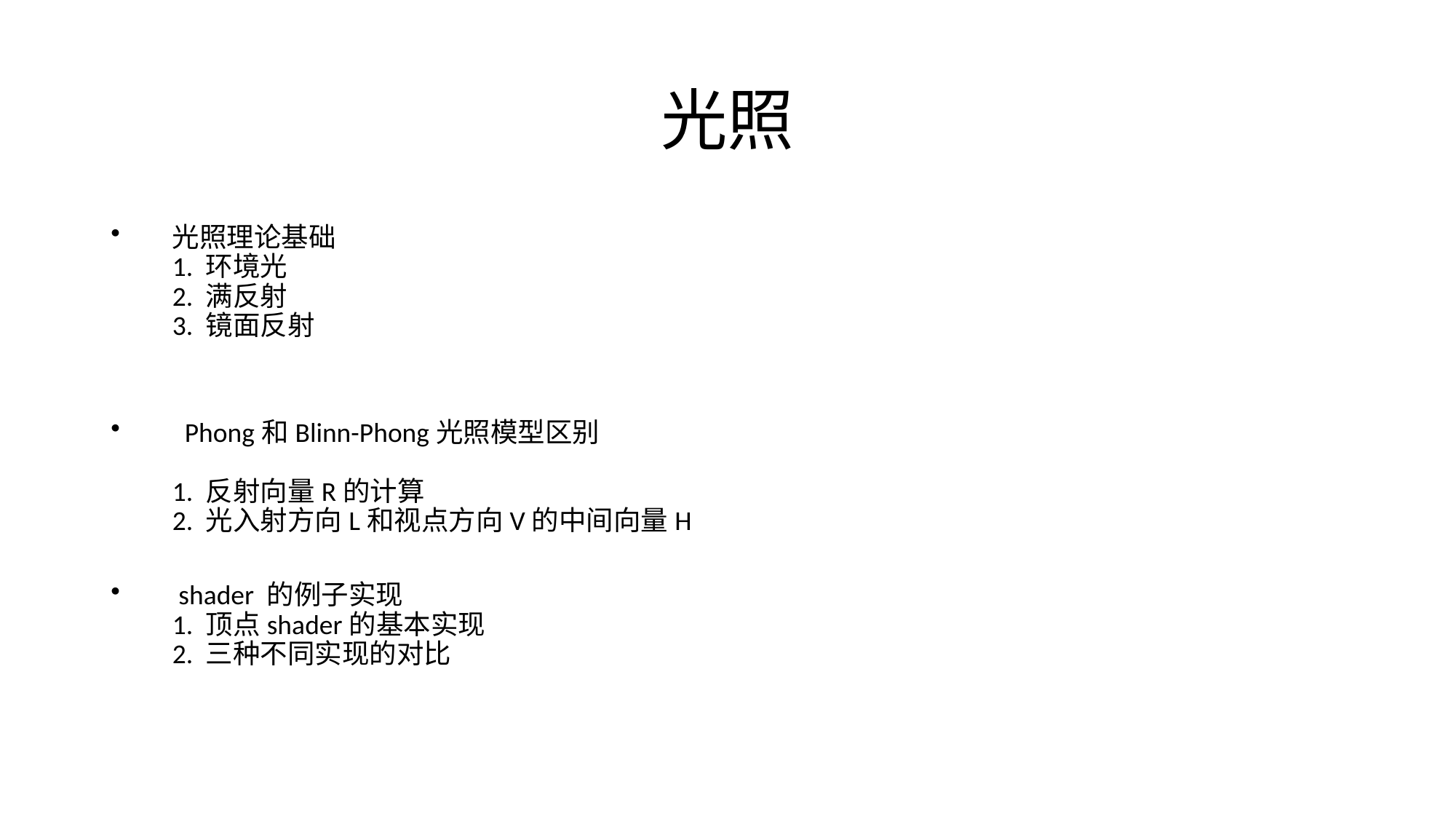

# 光照
光照理论基础
1. 环境光
2. 满反射
3. 镜面反射
  Phong和Blinn-Phong光照模型区别
1. 反射向量R的计算
2. 光入射方向L和视点方向V的中间向量H
 shader 的例子实现
1. 顶点shader的基本实现
2. 三种不同实现的对比